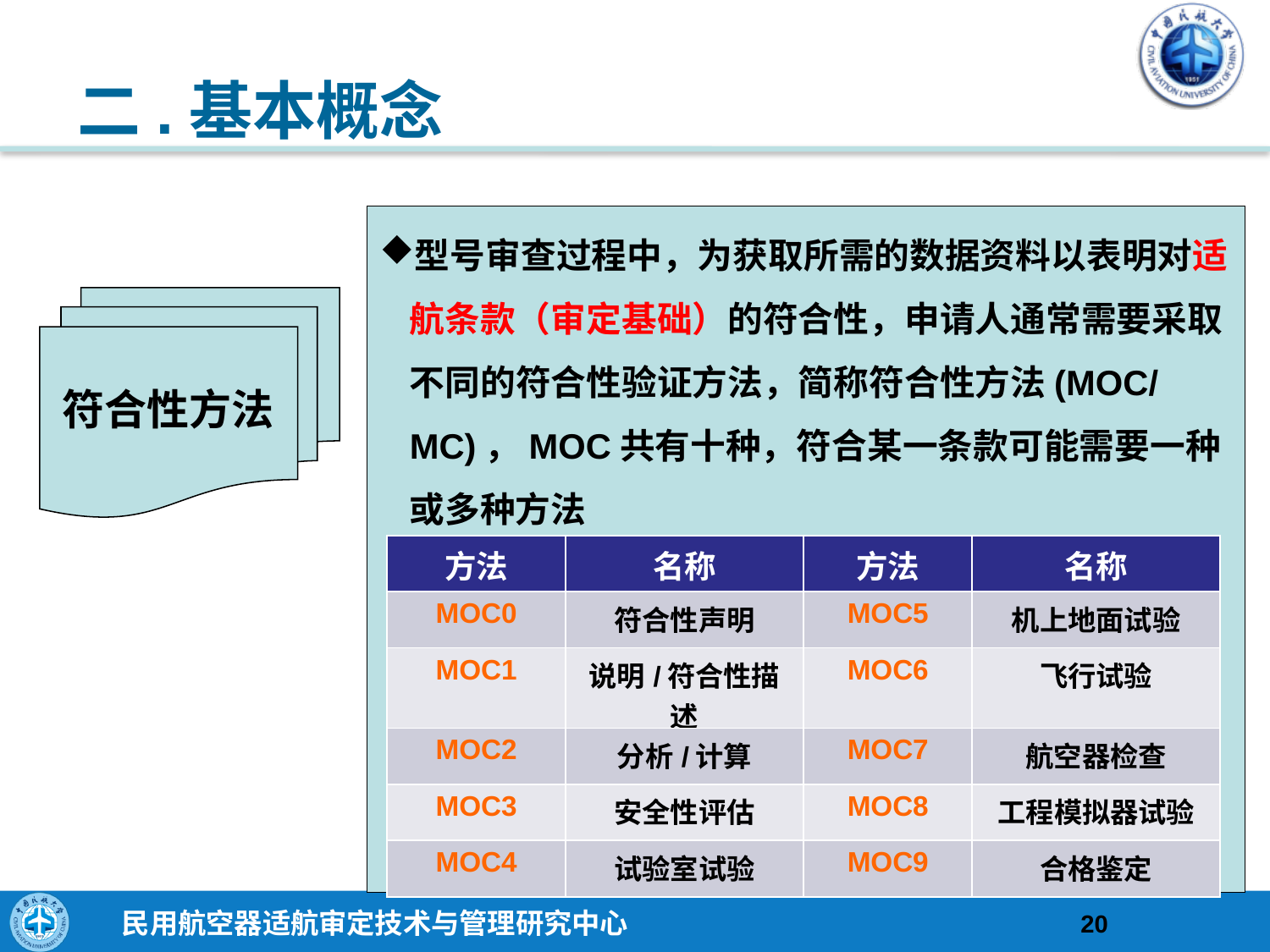

# 二.基本概念

型号审查过程中，为获取所需的数据资料以表明对适航条款（审定基础）的符合性，申请人通常需要采取不同的符合性验证方法，简称符合性方法(MOC/MC)，MOC共有十种，符合某一条款可能需要一种或多种方法

符合性方法
| 方法 | 名称 | 方法 | 名称 |
| --- | --- | --- | --- |
| MOC0 | 符合性声明 | MOC5 | 机上地面试验 |
| MOC1 | 说明/符合性描述 | MOC6 | 飞行试验 |
| MOC2 | 分析/计算 | MOC7 | 航空器检查 |
| MOC3 | 安全性评估 | MOC8 | 工程模拟器试验 |
| MOC4 | 试验室试验 | MOC9 | 合格鉴定 |